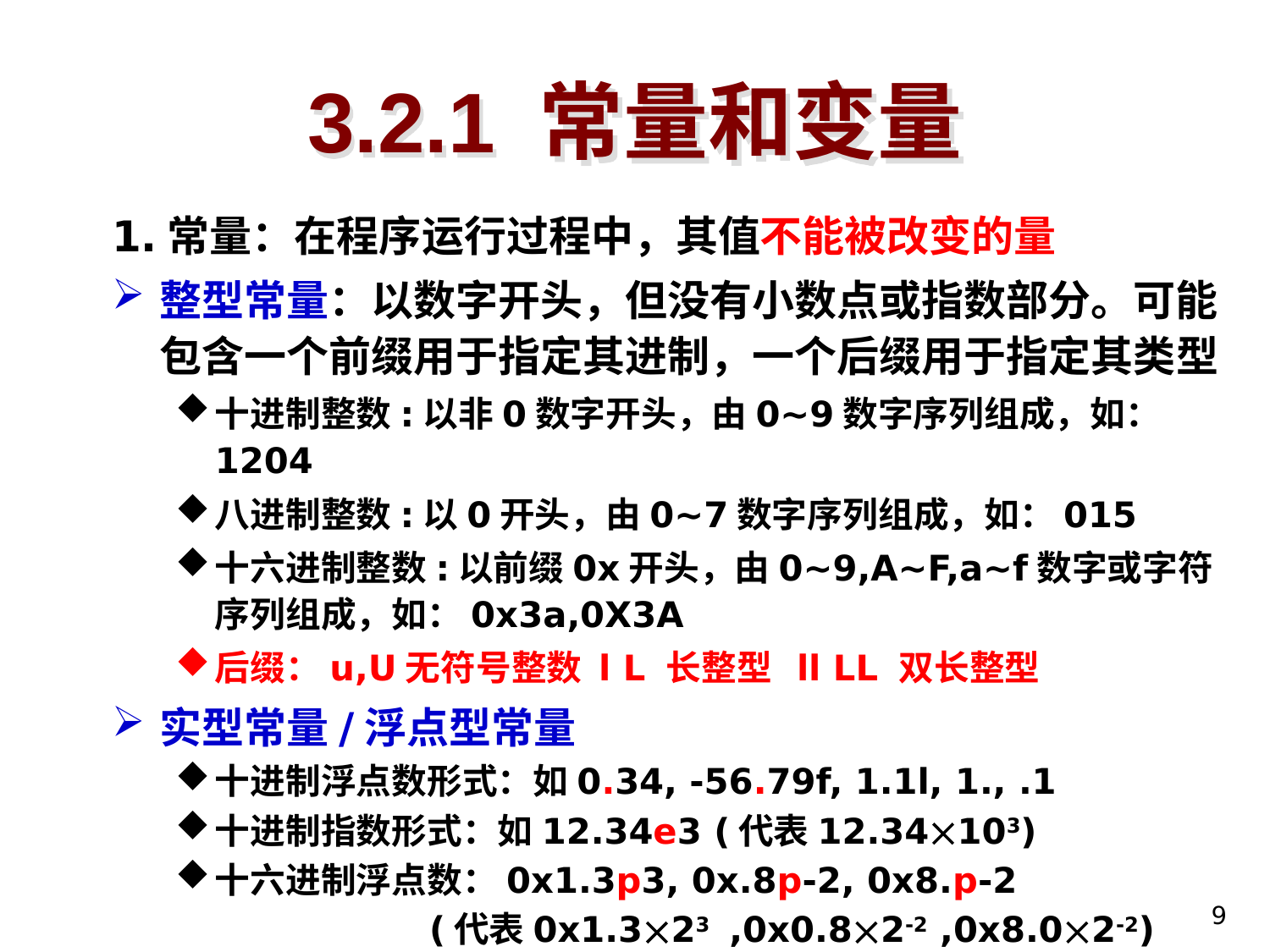

# 3.2.1 常量和变量
1.常量：在程序运行过程中，其值不能被改变的量
整型常量：以数字开头，但没有小数点或指数部分。可能包含一个前缀用于指定其进制，一个后缀用于指定其类型
十进制整数:以非0数字开头，由0~9数字序列组成，如：1204
八进制整数:以0开头，由0~7数字序列组成，如：015
十六进制整数:以前缀0x开头，由0~9,A~F,a~f数字或字符序列组成，如：0x3a,0X3A
后缀：u,U无符号整数 l L 长整型  ll LL 双长整型
实型常量/浮点型常量
十进制浮点数形式：如0.34, -56.79f, 1.1l, 1., .1
十进制指数形式：如12.34e3 (代表12.34×103)
十六进制浮点数：0x1.3p3, 0x.8p-2, 0x8.p-2
		(代表0x1.3×23  ,0x0.8×2-2 ,0x8.0×2-2)
9